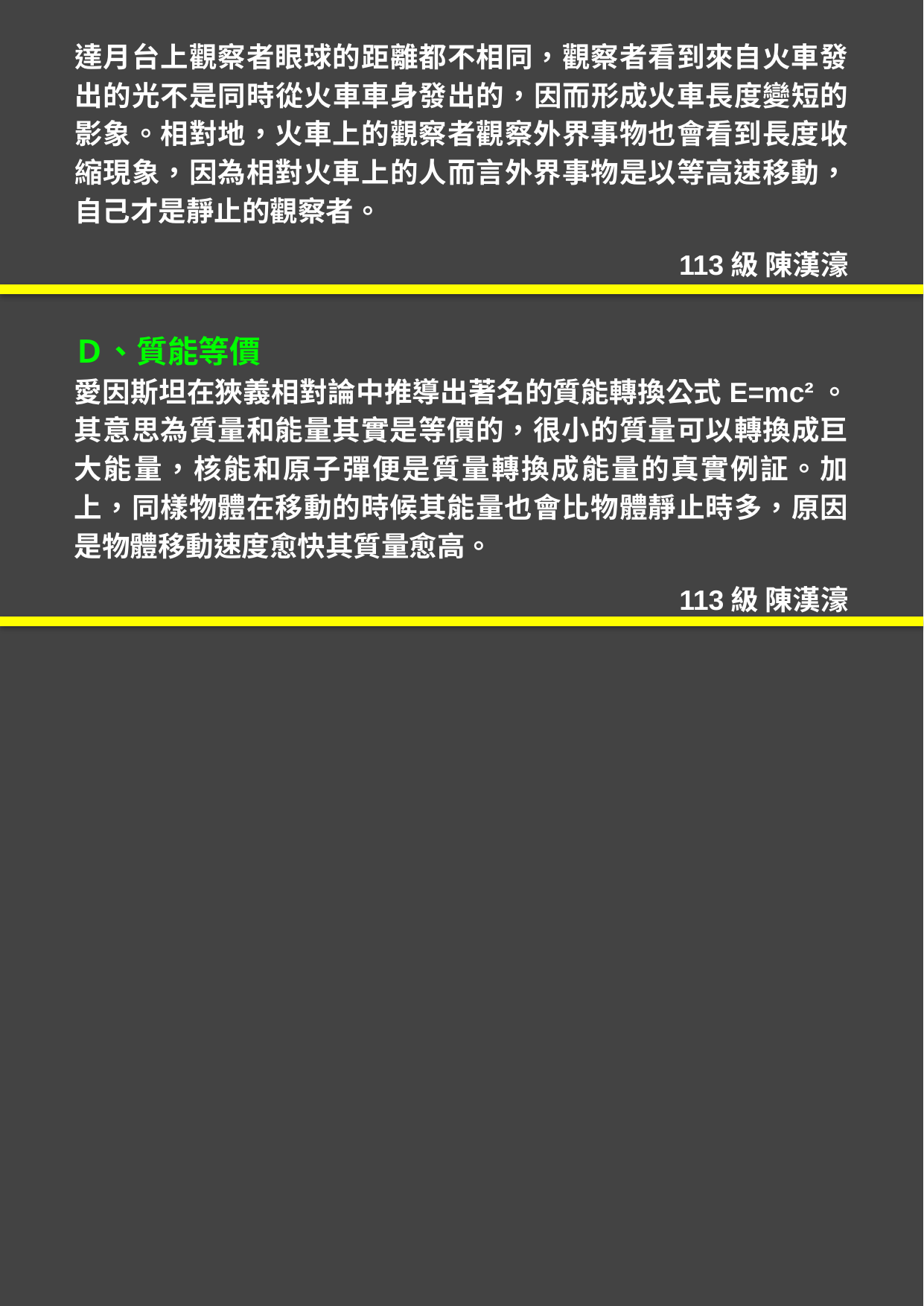

達月台上觀察者眼球的距離都不相同，觀察者看到來自火車發出的光不是同時從火車車身發出的，因而形成火車長度變短的影象。相對地，火車上的觀察者觀察外界事物也會看到長度收縮現象，因為相對火車上的人而言外界事物是以等高速移動，自己才是靜止的觀察者。
 113級 陳漢濠
Ｄ、質能等價
愛因斯坦在狹義相對論中推導出著名的質能轉換公式E=mc²。其意思為質量和能量其實是等價的，很小的質量可以轉換成巨大能量，核能和原子彈便是質量轉換成能量的真實例証。加上，同樣物體在移動的時候其能量也會比物體靜止時多，原因是物體移動速度愈快其質量愈高。
 113級 陳漢濠